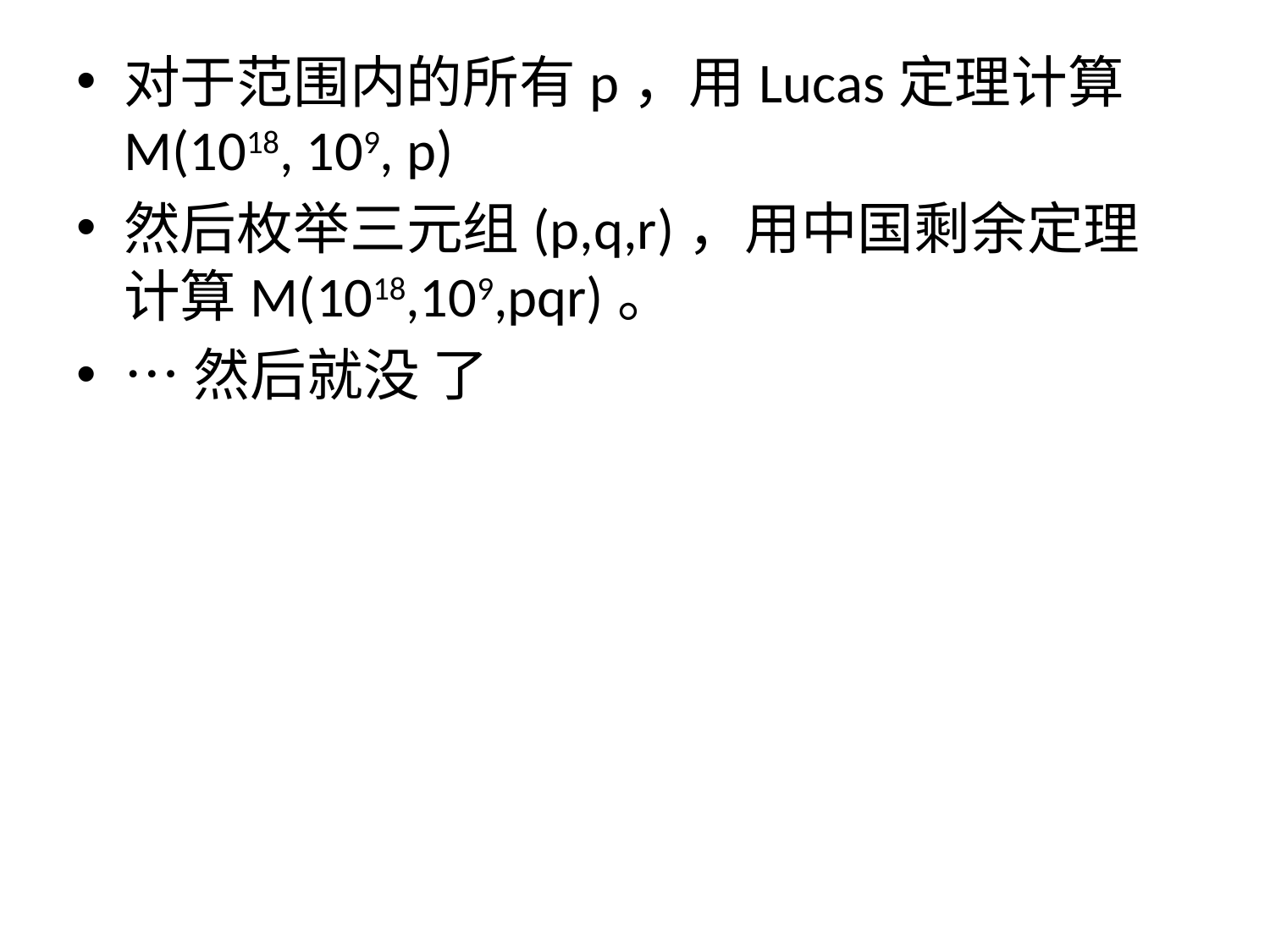

对于范围内的所有p，用Lucas定理计算M(1018, 109, p)
然后枚举三元组(p,q,r)，用中国剩余定理计算M(1018,109,pqr)。
…然后就没 了